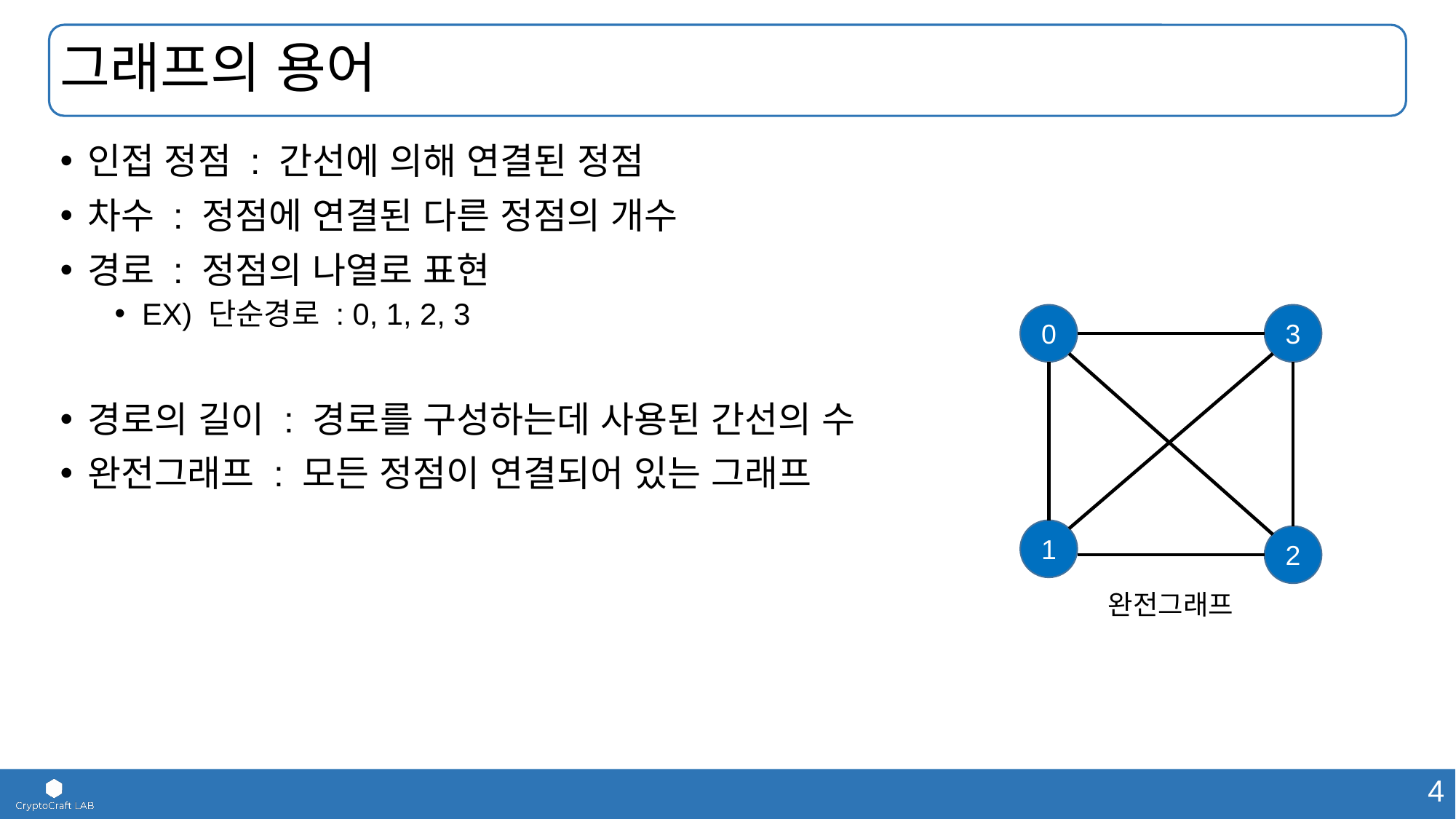

# 그래프의 용어
인접 정점 : 간선에 의해 연결된 정점
차수 : 정점에 연결된 다른 정점의 개수
경로 : 정점의 나열로 표현
EX) 단순경로 : 0, 1, 2, 3

경로의 길이 : 경로를 구성하는데 사용된 간선의 수
완전그래프 : 모든 정점이 연결되어 있는 그래프

3
0
1
2
완전그래프